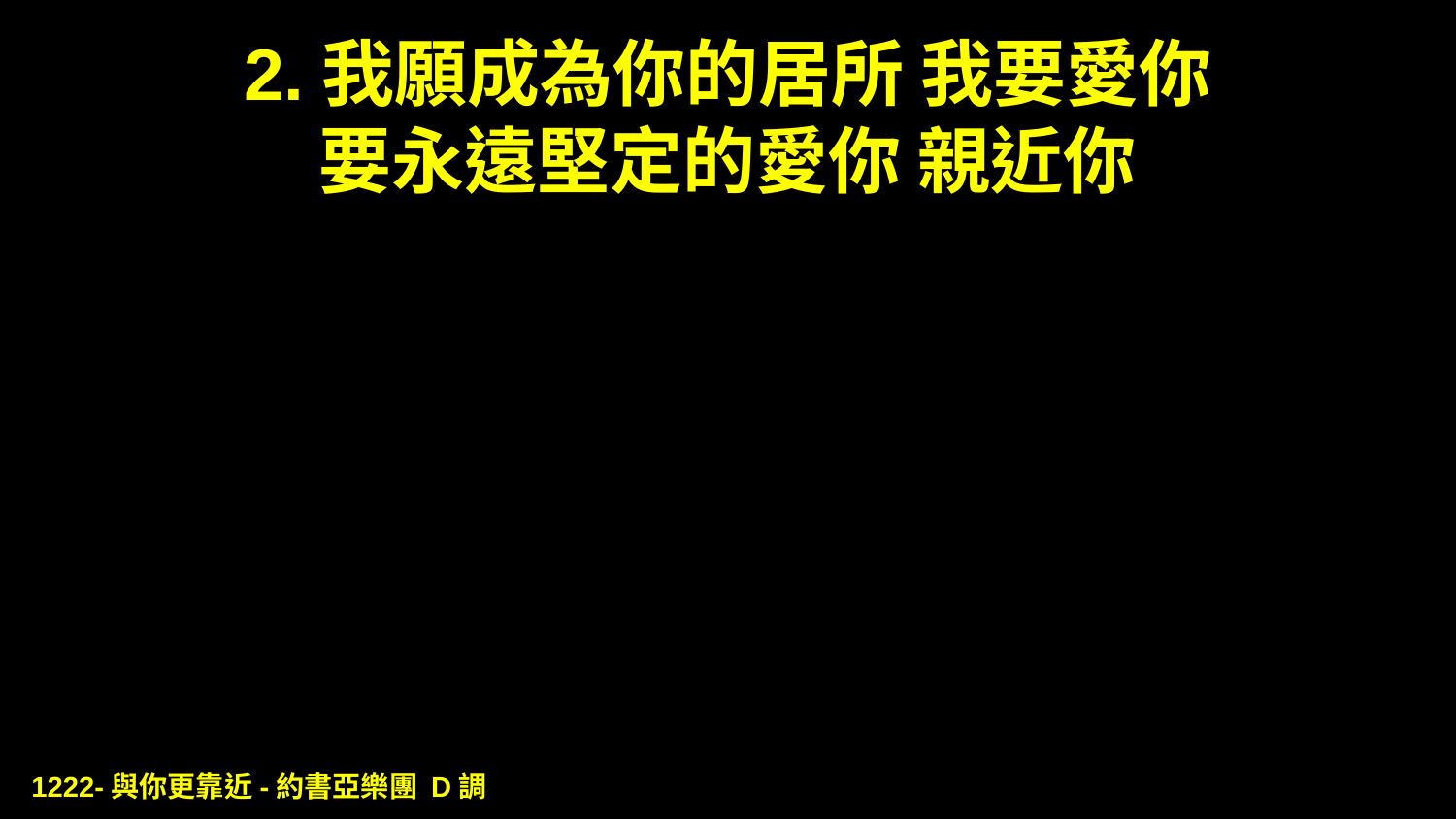

# 2.我願成為你的居所 我要愛你 要永遠堅定的愛你 親近你
1222-與你更靠近-約書亞樂團 D調